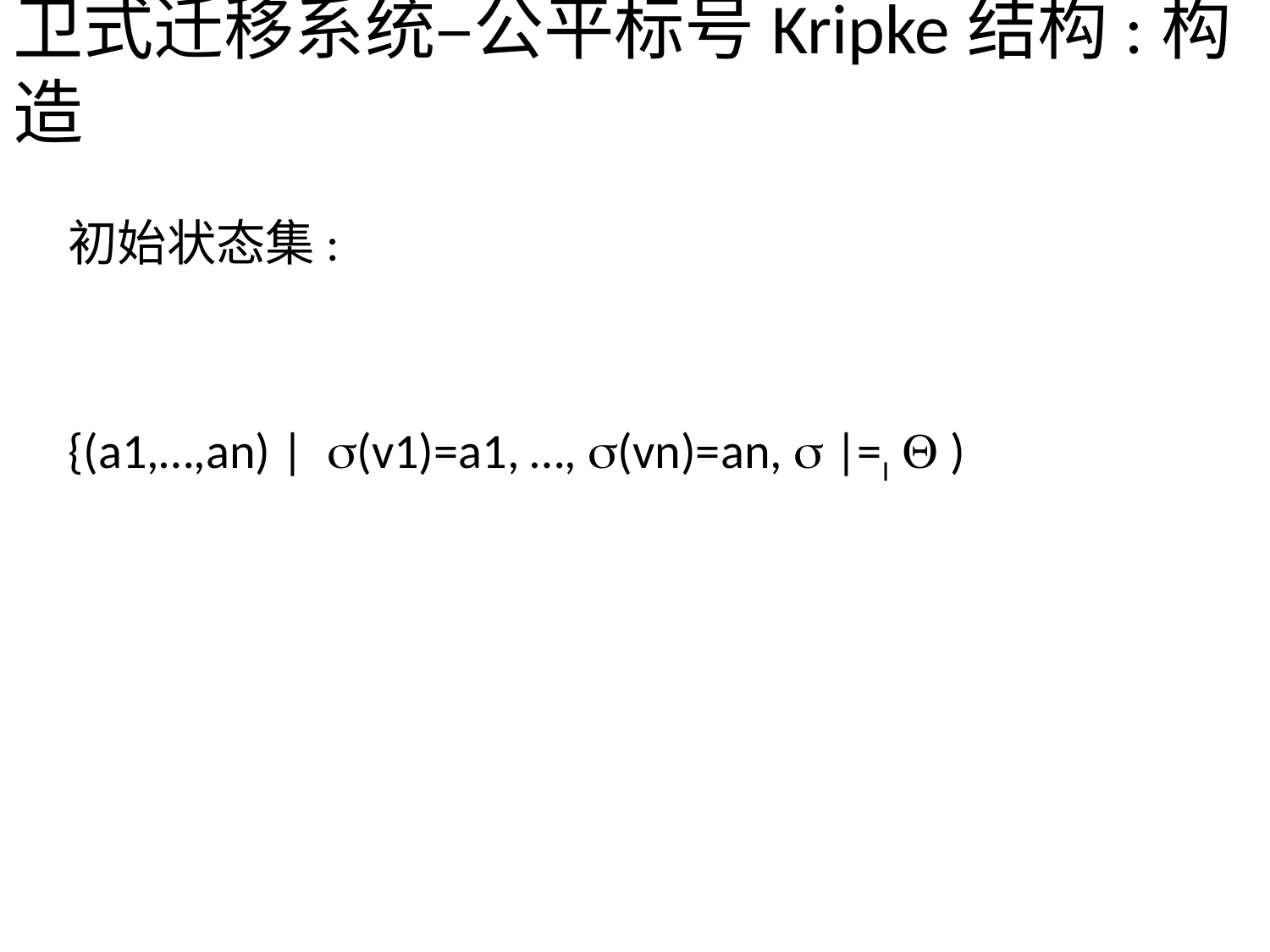

卫式迁移系统–公平标号Kripke结构:构造

初始状态集:

{(a1,…,an) |  σ(v1)=a1, …, σ(vn)=an, σ |=I  Θ )